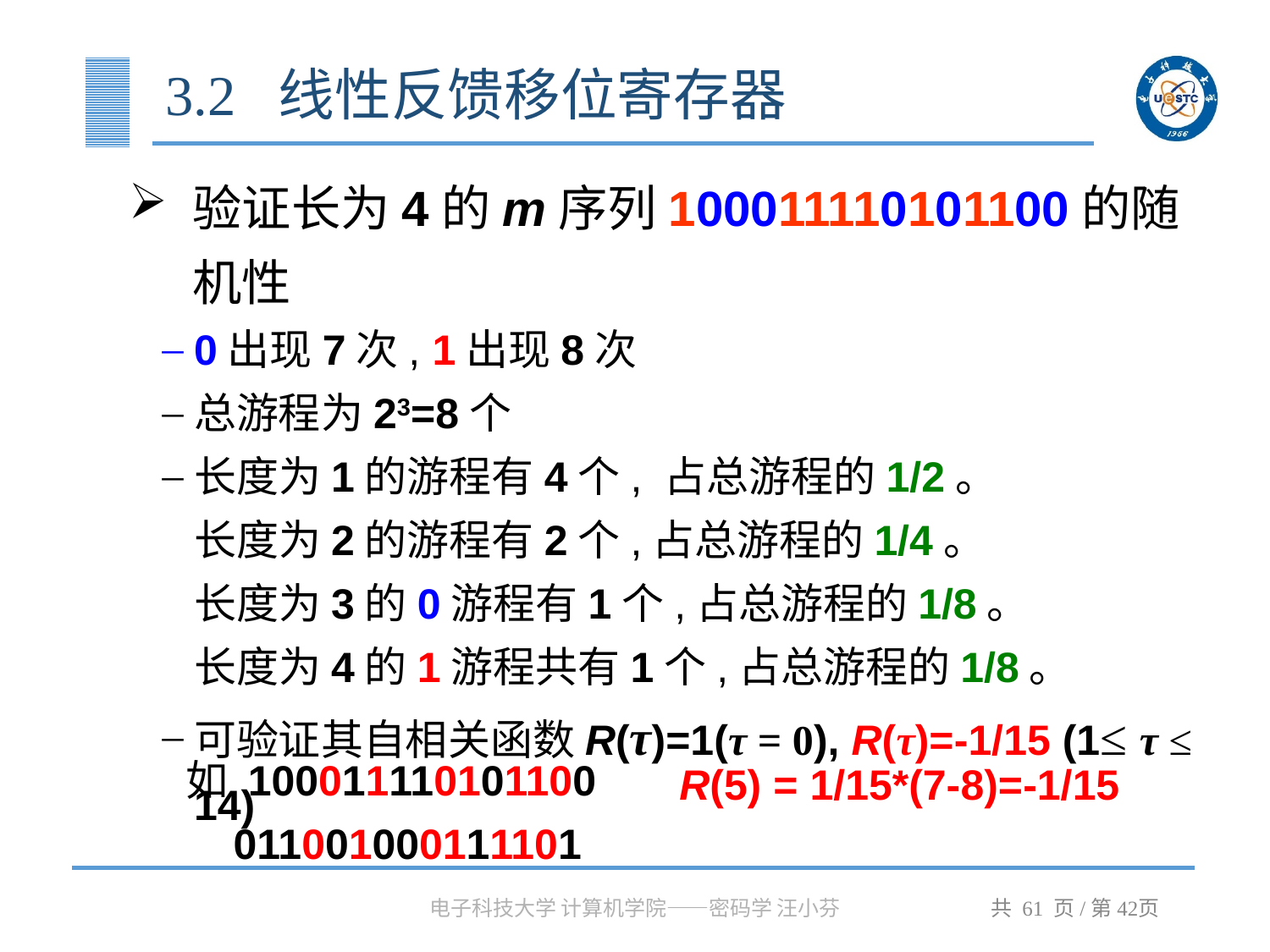

# 3.2  线性反馈移位寄存器
验证长为4的m序列100011110101100的随机性
0出现7次, 1出现8次
总游程为23=8个
长度为1的游程有4个, 占总游程的1/2。
长度为2的游程有2个,占总游程的1/4。
长度为3的0游程有1个,占总游程的1/8。
长度为4的1游程共有1个,占总游程的1/8。
可验证其自相关函数R(τ)=1(τ = 0), R(τ)=-1/15 (1≤ τ ≤ 14)
如 100011110101100
    011001000111101
R(5) = 1/15*(7-8)=-1/15

电子科技大学 计算机学院——密码学 汪小芬
共 61 页/第42页